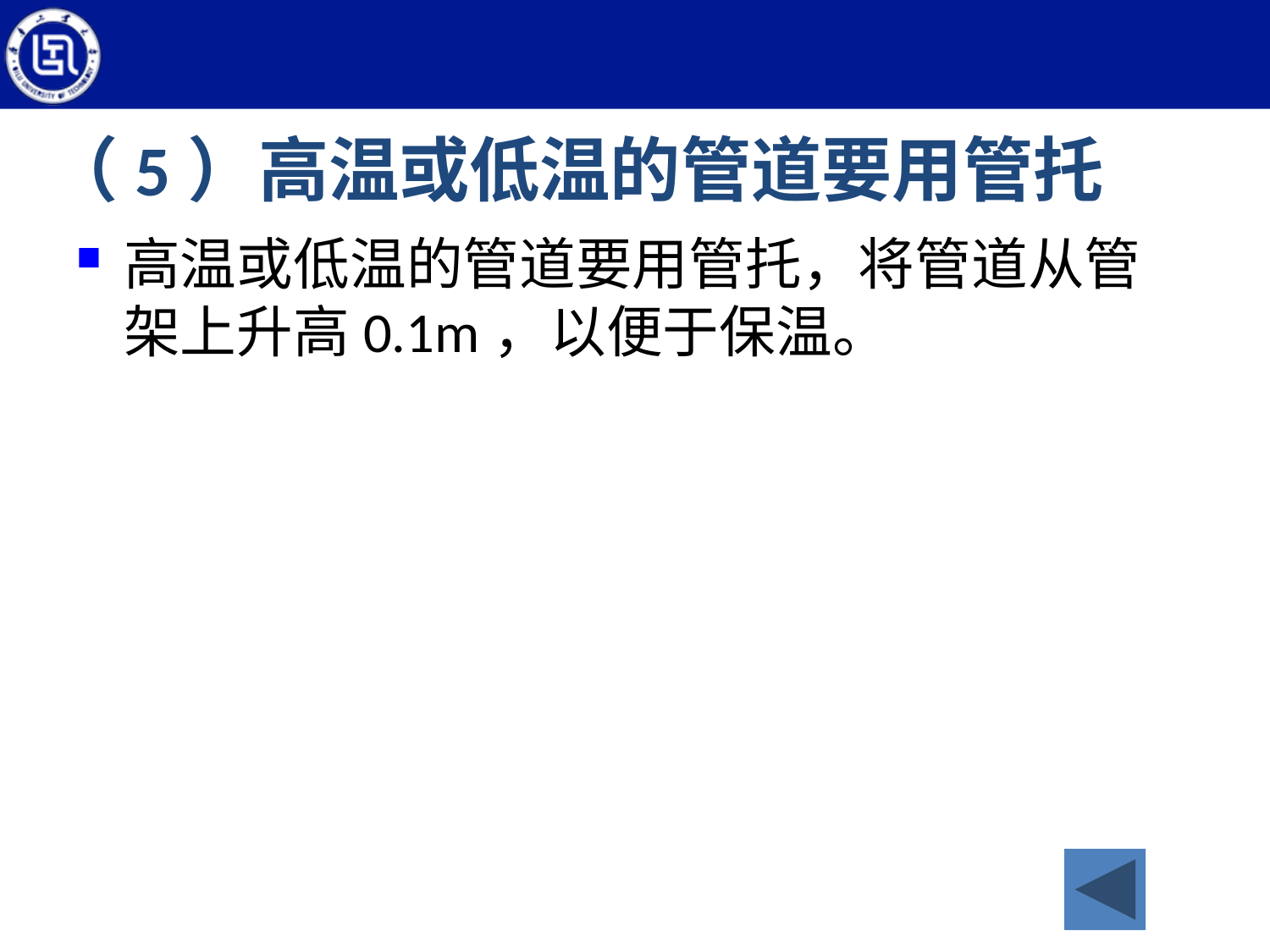

# （5）高温或低温的管道要用管托
高温或低温的管道要用管托，将管道从管架上升高0.1m，以便于保温。